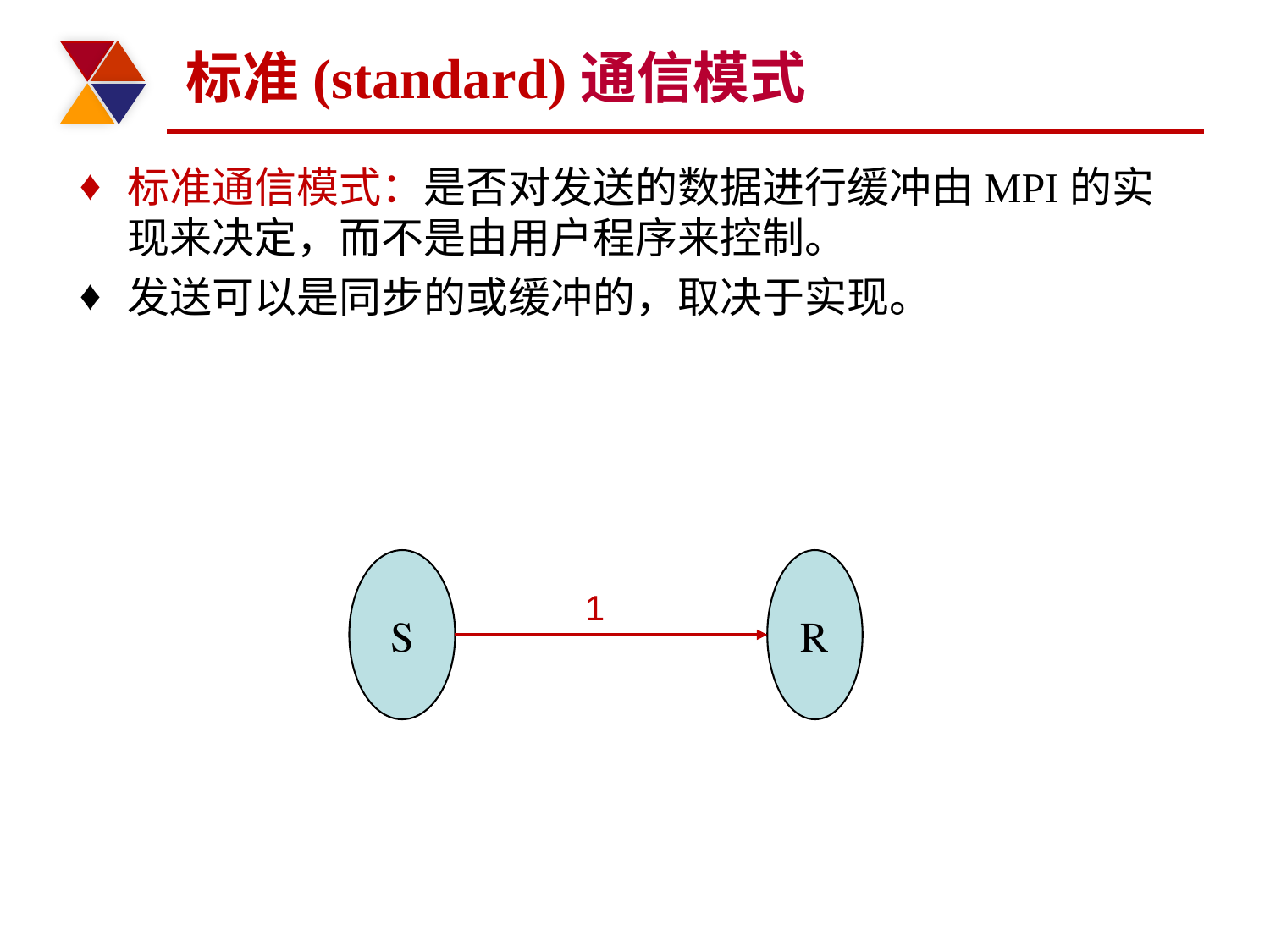

# 标准(standard)通信模式
标准通信模式：是否对发送的数据进行缓冲由MPI的实现来决定，而不是由用户程序来控制。
发送可以是同步的或缓冲的，取决于实现。

S
R
1